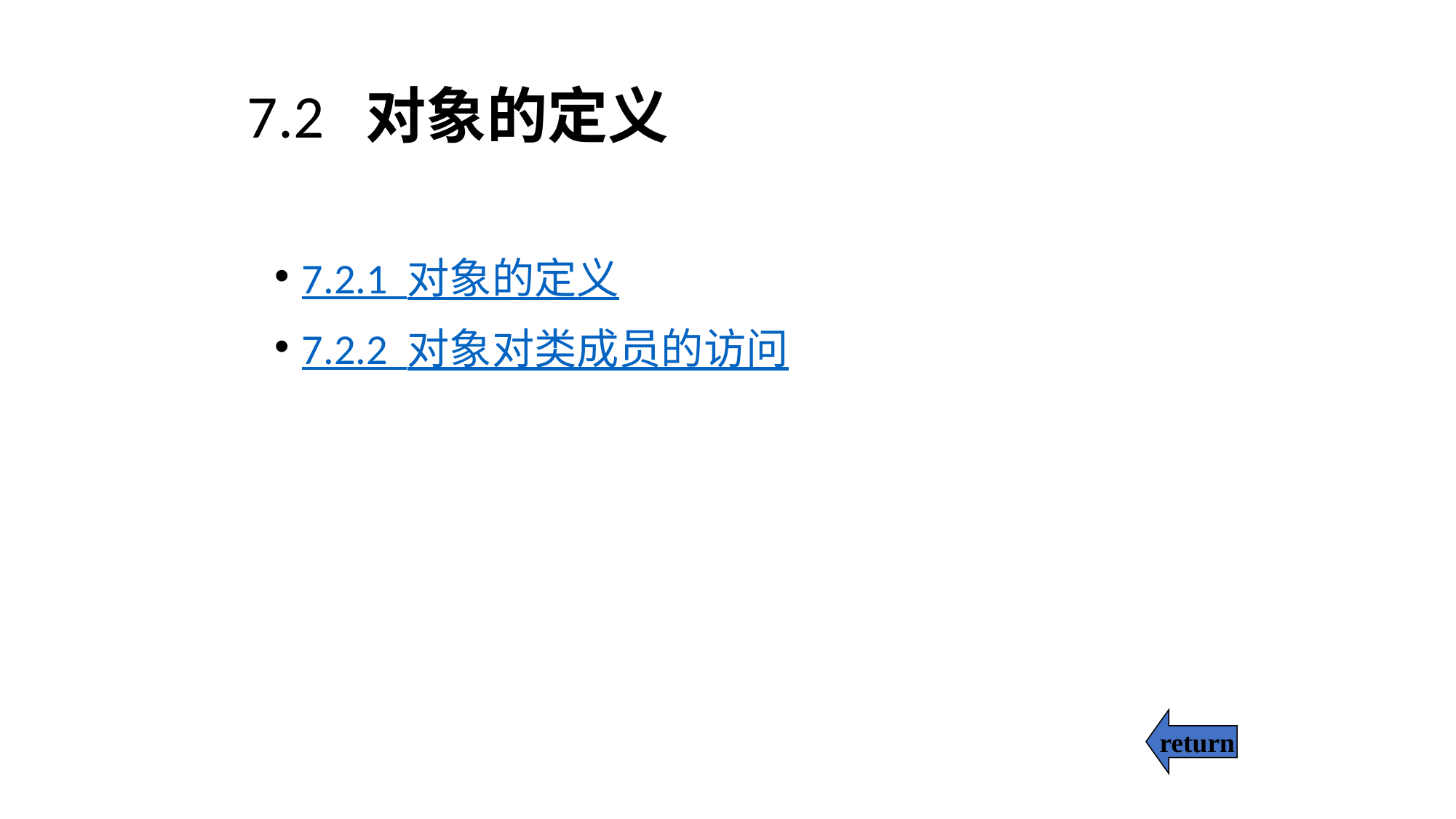

# 7.2  对象的定义
7.2.1  对象的定义
7.2.2  对象对类成员的访问
return